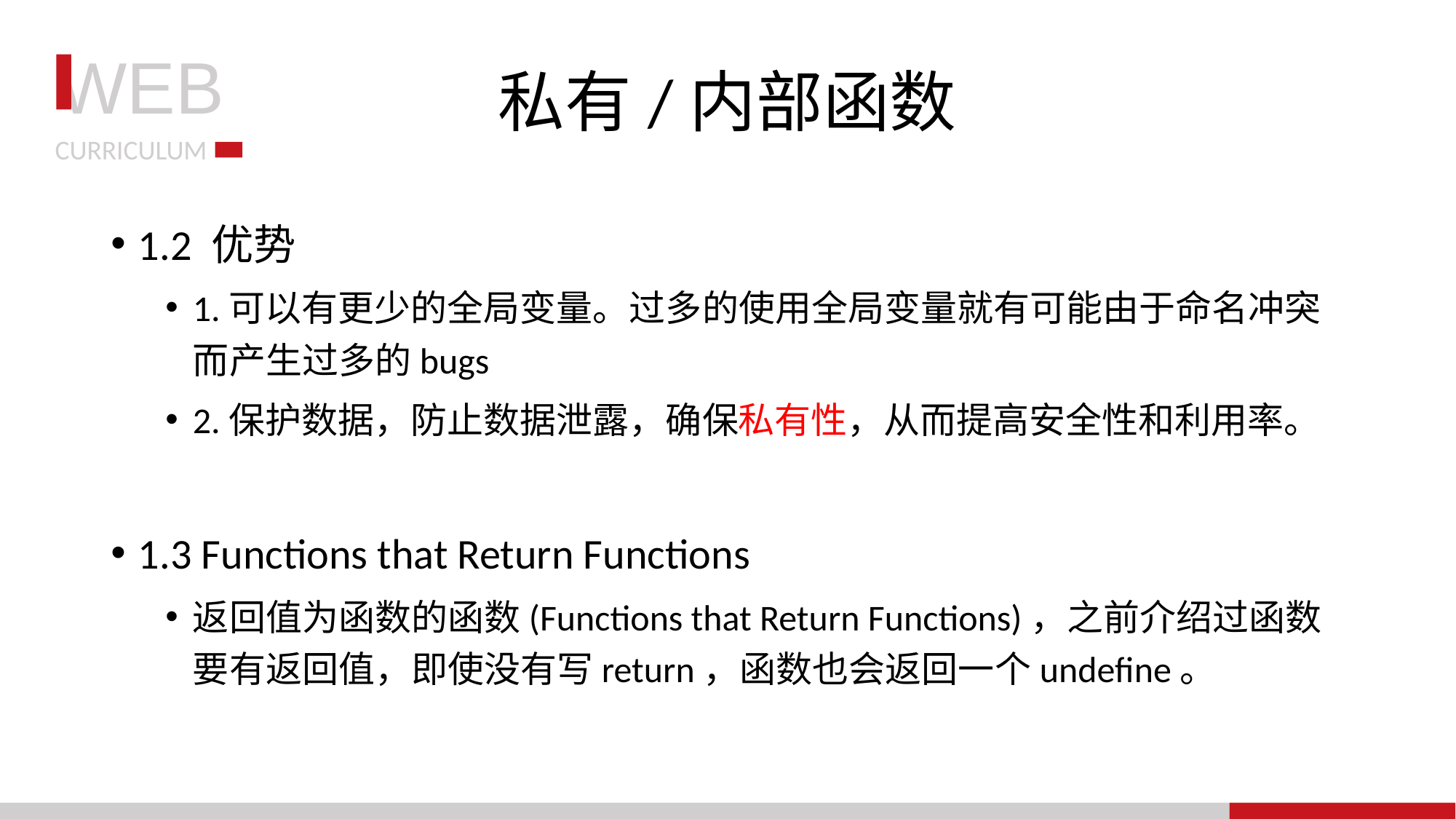

# 私有/内部函数
1.2 优势
1.可以有更少的全局变量。过多的使用全局变量就有可能由于命名冲突而产生过多的bugs
2.保护数据，防止数据泄露，确保私有性，从而提高安全性和利用率。

1.3 Functions that Return Functions
返回值为函数的函数(Functions that Return Functions)，之前介绍过函数要有返回值，即使没有写return，函数也会返回一个undefine。